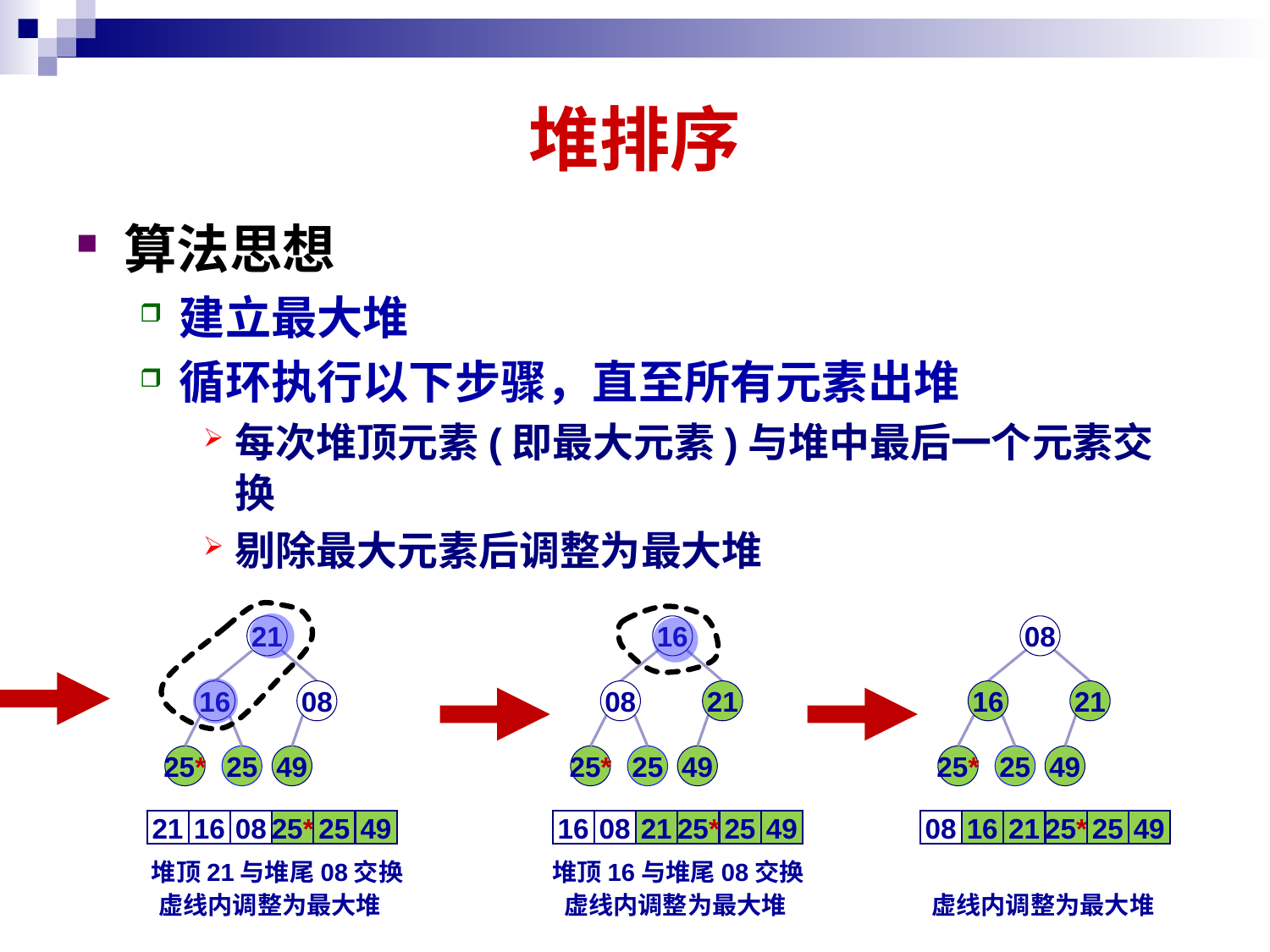

# 堆排序
算法思想
建立最大堆
循环执行以下步骤，直至所有元素出堆
每次堆顶元素(即最大元素)与堆中最后一个元素交换
剔除最大元素后调整为最大堆

21
16
08

16
08
08
21
16
21

25*
25
49
25*
25
49
25*
25
49
21
16
08
25*
25
49
16
08
21
25*
25
49
08
16
21
25*
25
49
堆顶21与堆尾08交换
堆顶16与堆尾08交换
虚线内调整为最大堆
虚线内调整为最大堆
虚线内调整为最大堆